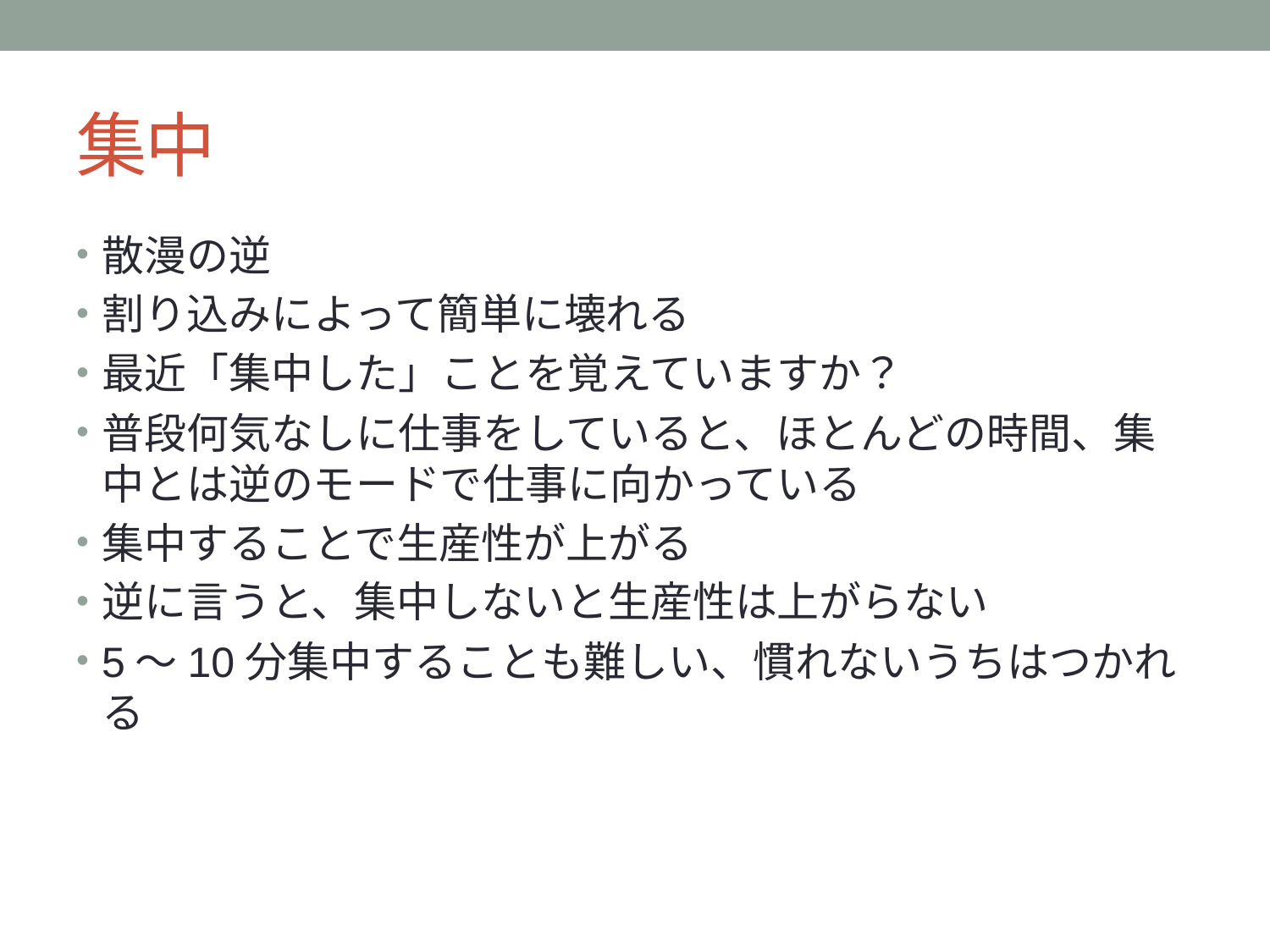

# 集中
散漫の逆
割り込みによって簡単に壊れる
最近「集中した」ことを覚えていますか？
普段何気なしに仕事をしていると、ほとんどの時間、集中とは逆のモードで仕事に向かっている
集中することで生産性が上がる
逆に言うと、集中しないと生産性は上がらない
5～10分集中することも難しい、慣れないうちはつかれる